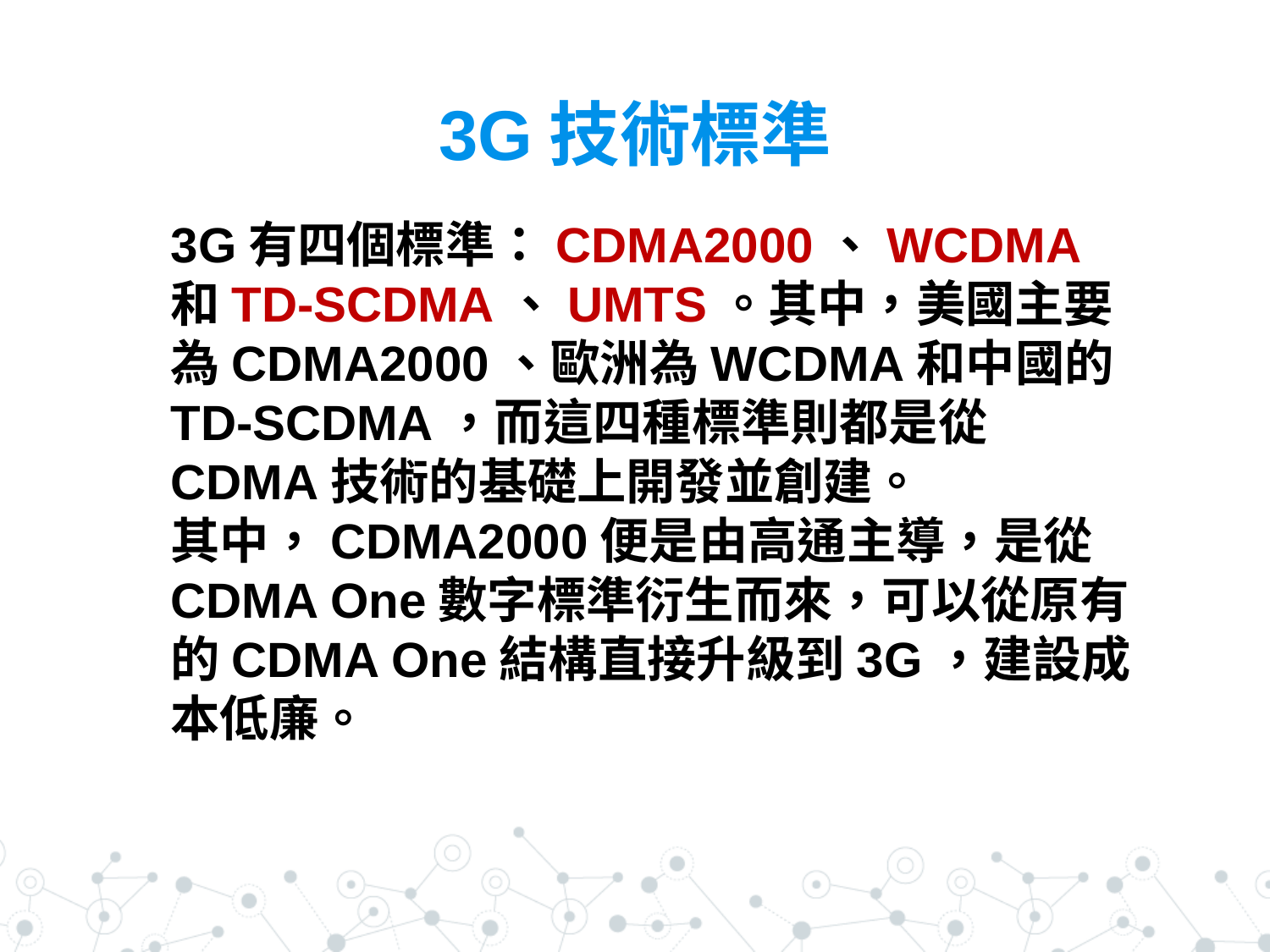

# 3G技術標準
3G有四個標準：CDMA2000、WCDMA和TD-SCDMA、UMTS。其中，美國主要為CDMA2000、歐洲為WCDMA和中國的TD-SCDMA，而這四種標準則都是從CDMA技術的基礎上開發並創建。
其中，CDMA2000便是由高通主導，是從CDMA One數字標準衍生而來，可以從原有的CDMA One結構直接升級到3G，建設成本低廉。